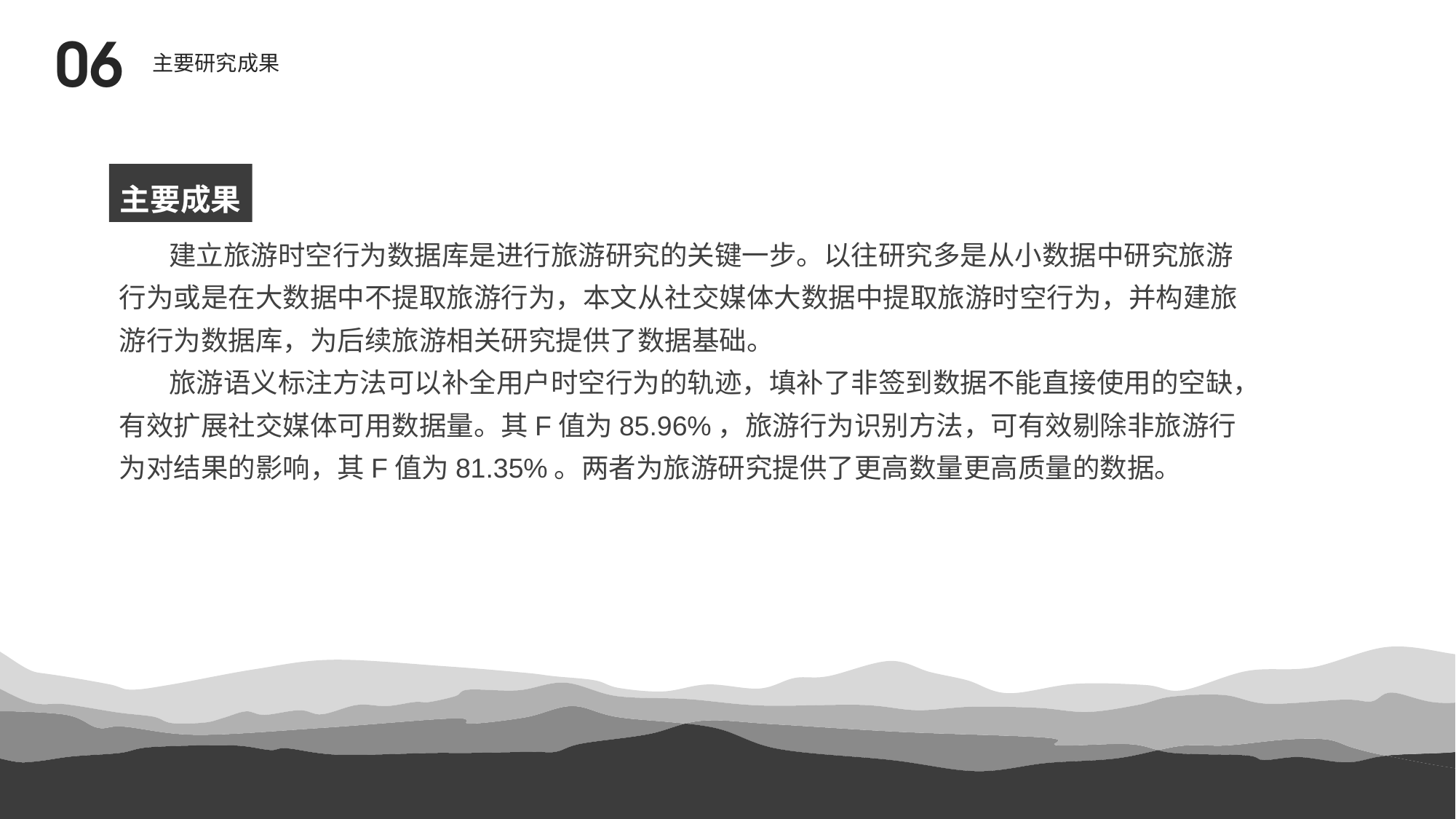

06
主要研究成果
主要成果
       建立旅游时空行为数据库是进行旅游研究的关键一步。以往研究多是从小数据中研究旅游行为或是在大数据中不提取旅游行为，本文从社交媒体大数据中提取旅游时空行为，并构建旅游行为数据库，为后续旅游相关研究提供了数据基础。
       旅游语义标注方法可以补全用户时空行为的轨迹，填补了非签到数据不能直接使用的空缺，有效扩展社交媒体可用数据量。其F值为85.96%，旅游行为识别方法，可有效剔除非旅游行为对结果的影响，其F值为81.35%。两者为旅游研究提供了更高数量更高质量的数据。